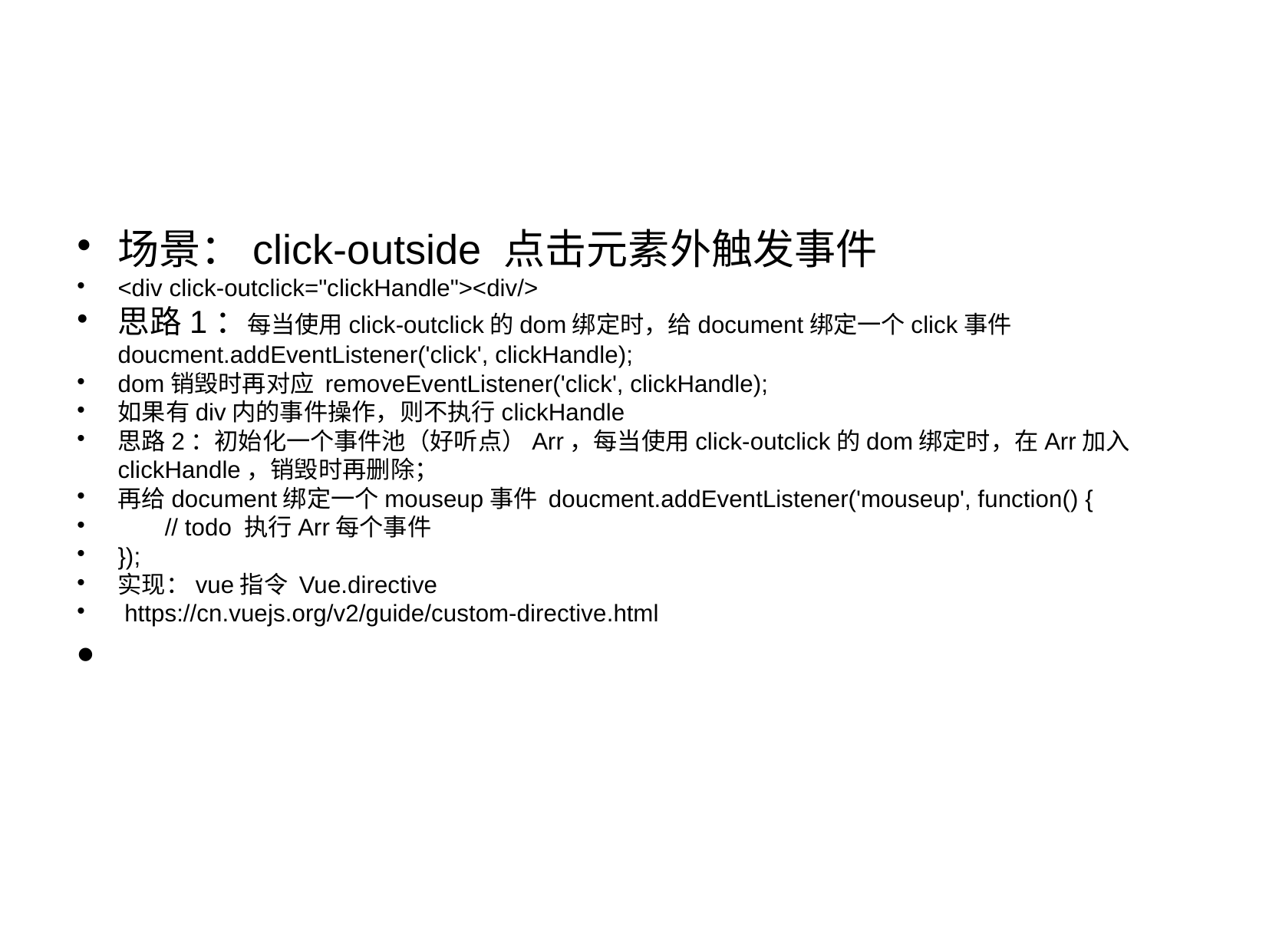

场景：click-outside 点击元素外触发事件
<div click-outclick="clickHandle"><div/>
思路1：每当使用click-outclick的dom绑定时，给document绑定一个click事件 doucment.addEventListener('click', clickHandle);
dom销毁时再对应 removeEventListener('click', clickHandle);
如果有div内的事件操作，则不执行clickHandle
思路2：初始化一个事件池（好听点）Arr，每当使用click-outclick的dom绑定时，在Arr加入 clickHandle，销毁时再删除；
再给document绑定一个mouseup事件 doucment.addEventListener('mouseup', function() {
       // todo 执行Arr每个事件
});
实现：vue指令 Vue.directive
 https://cn.vuejs.org/v2/guide/custom-directive.html